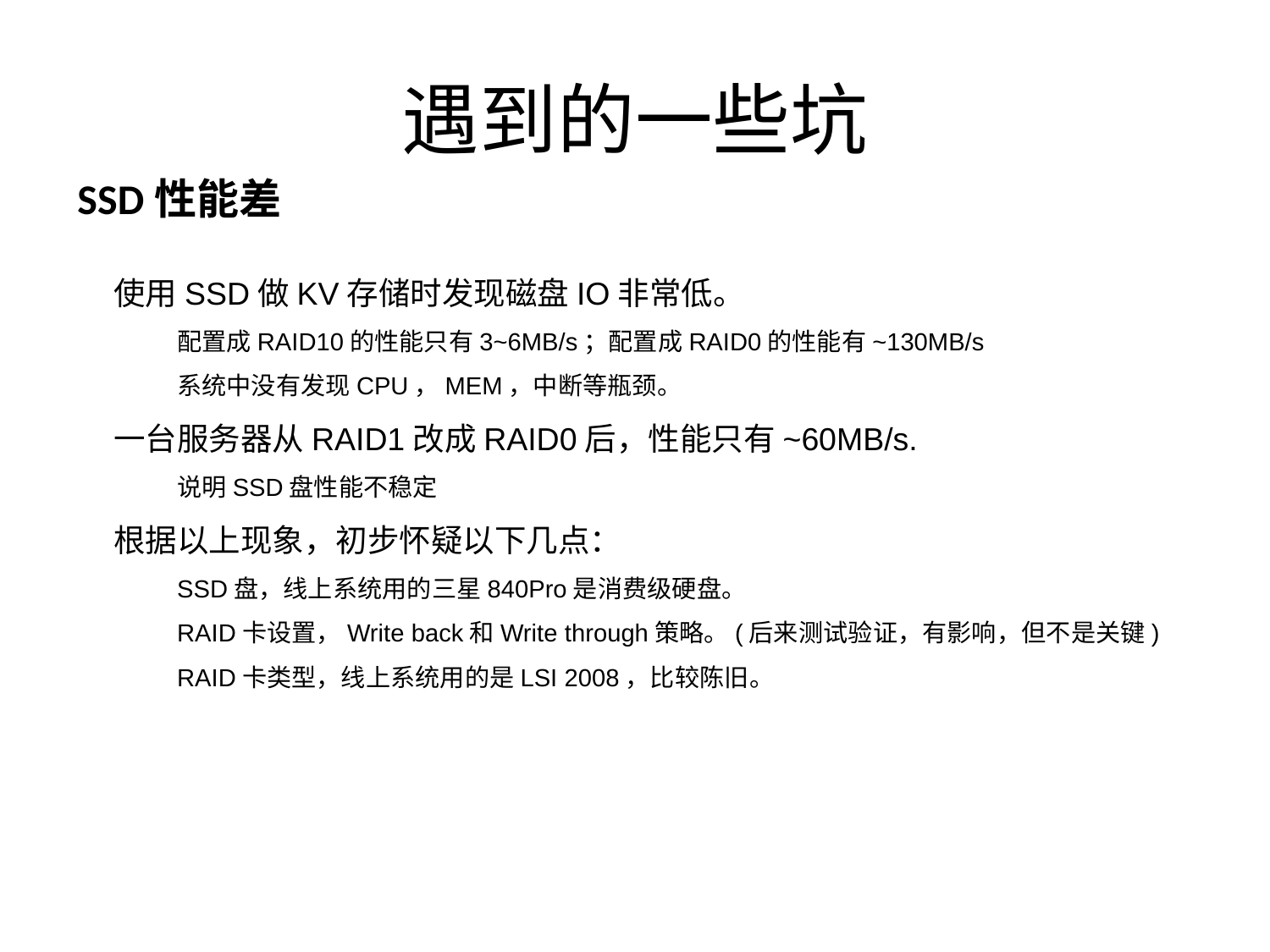

# 遇到的一些坑
SSD性能差

使用SSD做KV存储时发现磁盘IO非常低。
配置成RAID10的性能只有3~6MB/s；配置成RAID0的性能有~130MB/s
系统中没有发现CPU，MEM，中断等瓶颈。
一台服务器从RAID1改成RAID0后，性能只有~60MB/s.
说明SSD盘性能不稳定
根据以上现象，初步怀疑以下几点：
SSD盘，线上系统用的三星840Pro是消费级硬盘。
RAID卡设置，Write back和Write through策略。(后来测试验证，有影响，但不是关键)
RAID卡类型，线上系统用的是LSI 2008，比较陈旧。